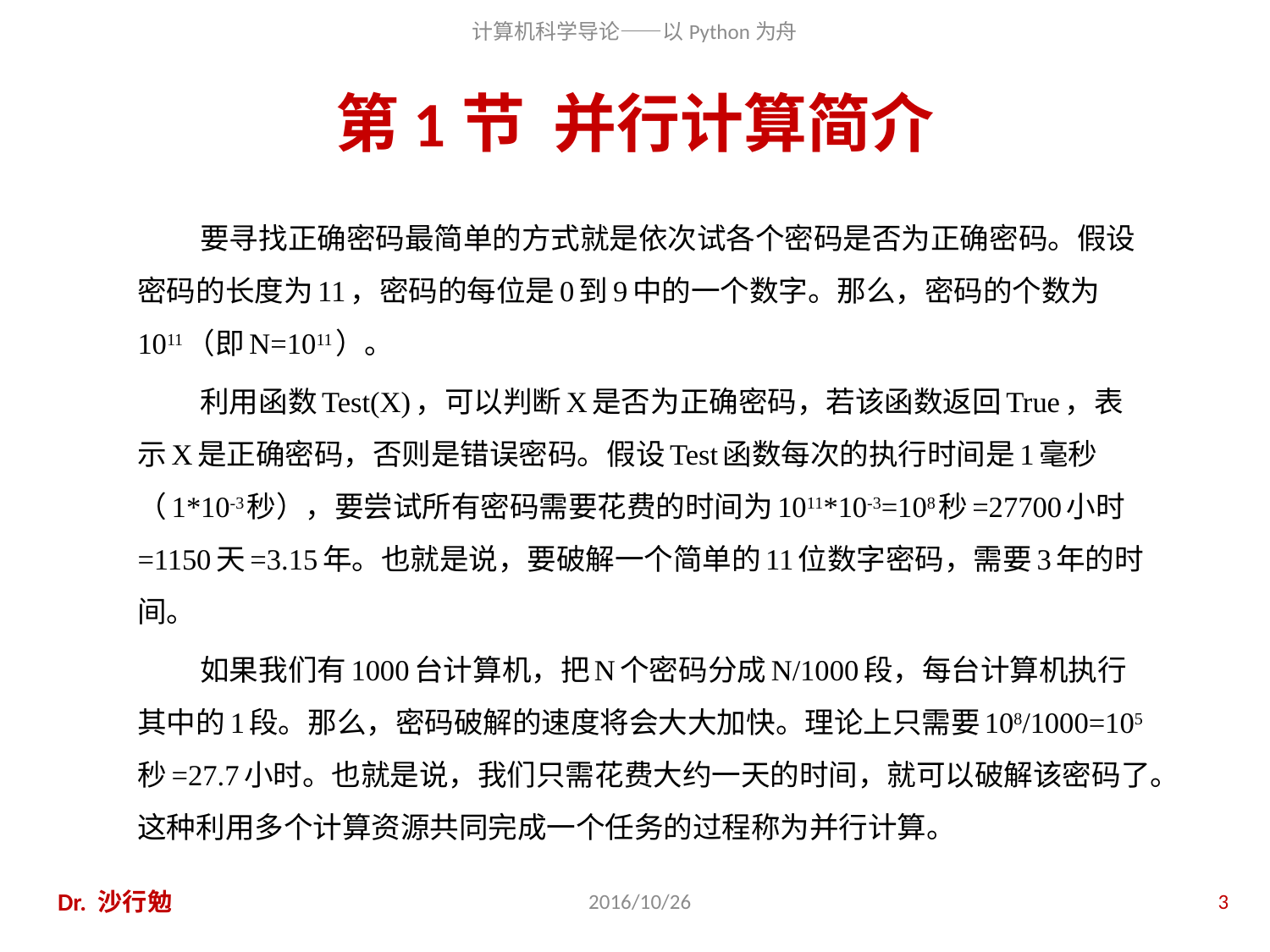

# 第1节  并行计算简介
要寻找正确密码最简单的方式就是依次试各个密码是否为正确密码。假设密码的长度为11，密码的每位是0到9中的一个数字。那么，密码的个数为1011（即N=1011）。
利用函数Test(X)，可以判断X是否为正确密码，若该函数返回True，表示X是正确密码，否则是错误密码。假设Test函数每次的执行时间是1毫秒（1*10-3秒），要尝试所有密码需要花费的时间为1011*10-3=108秒=27700小时=1150天=3.15年。也就是说，要破解一个简单的11位数字密码，需要3年的时间。
如果我们有1000台计算机，把N个密码分成N/1000段，每台计算机执行其中的1段。那么，密码破解的速度将会大大加快。理论上只需要108/1000=105秒=27.7小时。也就是说，我们只需花费大约一天的时间，就可以破解该密码了。这种利用多个计算资源共同完成一个任务的过程称为并行计算。
Dr. 沙行勉
2016/10/26
3